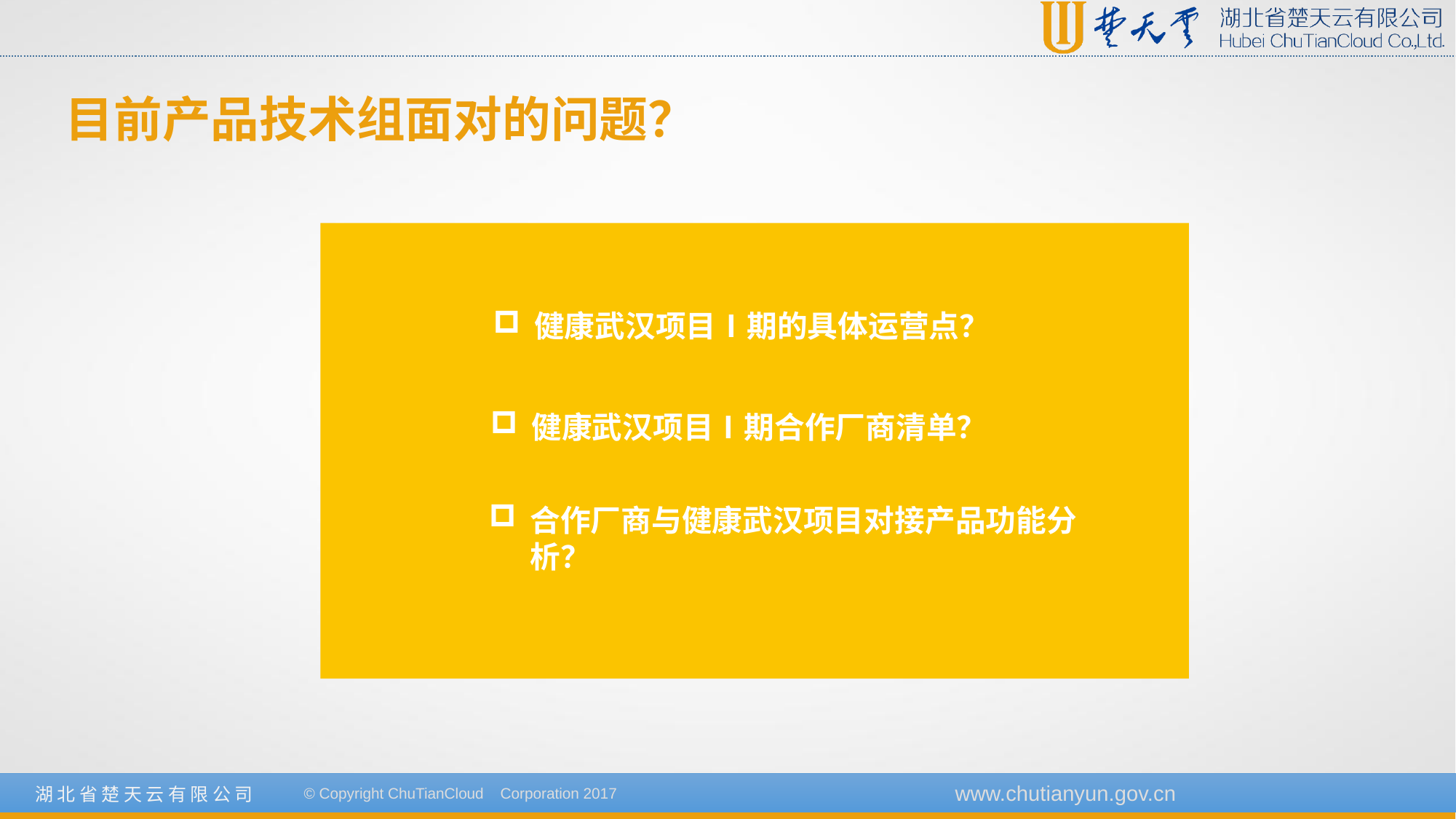

目前产品技术组面对的问题？

健康武汉项目Ⅰ期的具体运营点？
健康武汉项目Ⅰ期合作厂商清单？
合作厂商与健康武汉项目对接产品功能分析？